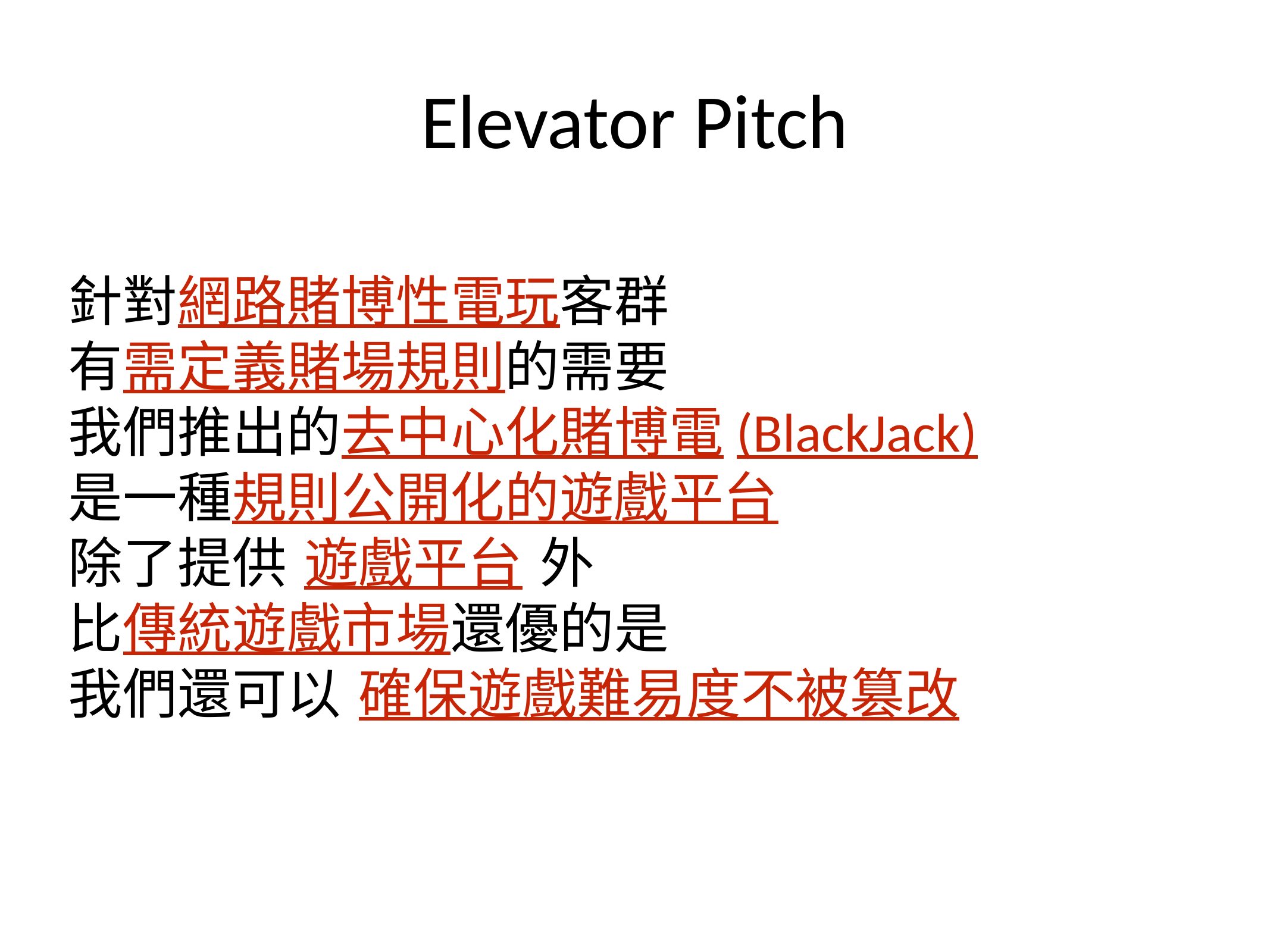

Elevator Pitch
針對網路賭博性電玩客群
有需定義賭場規則的需要
我們推出的去中心化賭博電(BlackJack)
是一種規則公開化的遊戲平台
除了提供 遊戲平台 外
比傳統遊戲市場還優的是
我們還可以 確保遊戲難易度不被篡改